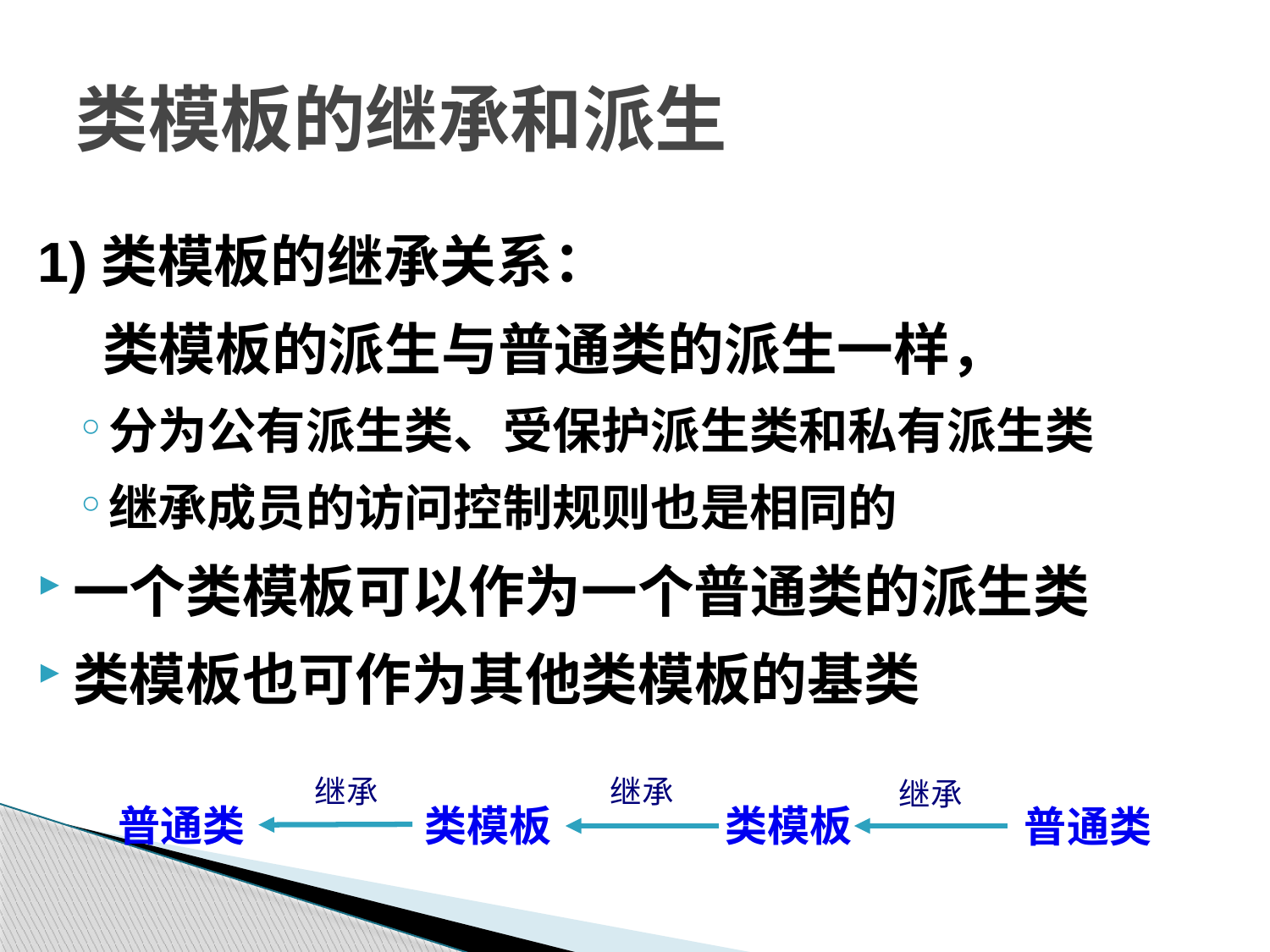

# 类模板的继承和派生
1)类模板的继承关系：
    类模板的派生与普通类的派生一样，
分为公有派生类、受保护派生类和私有派生类
继承成员的访问控制规则也是相同的
一个类模板可以作为一个普通类的派生类
类模板也可作为其他类模板的基类
继承
继承
继承
普通类
类模板
类模板
普通类